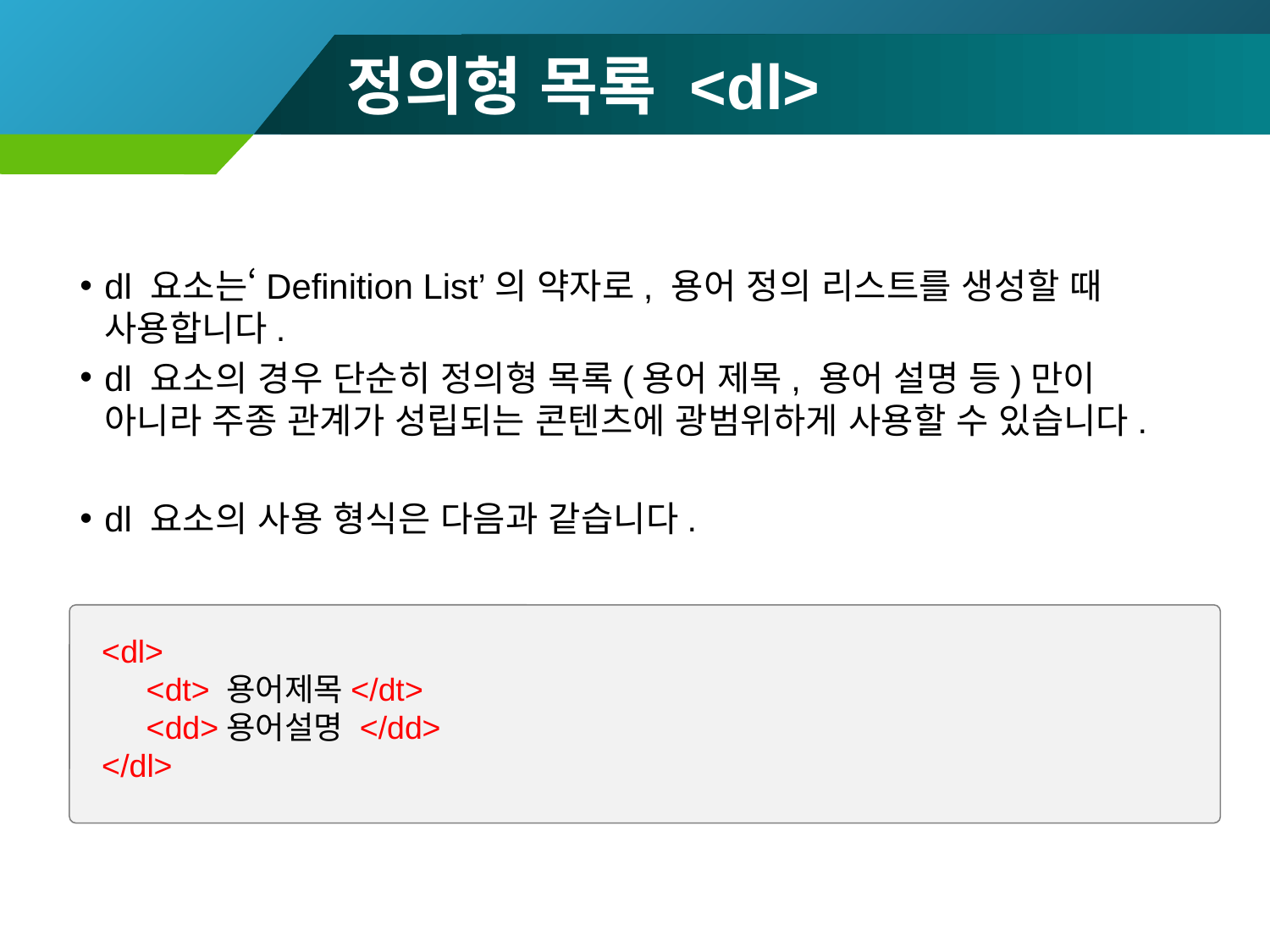

# 정의형 목록 <dl>
dl 요소는‘Definition List’의 약자로, 용어 정의 리스트를 생성할 때 사용합니다.
dl 요소의 경우 단순히 정의형 목록(용어 제목, 용어 설명 등)만이 아니라 주종 관계가 성립되는 콘텐츠에 광범위하게 사용할 수 있습니다.

dl 요소의 사용 형식은 다음과 같습니다.

<dl>
     <dt> 용어제목</dt>
     <dd>용어설명 </dd>
</dl>